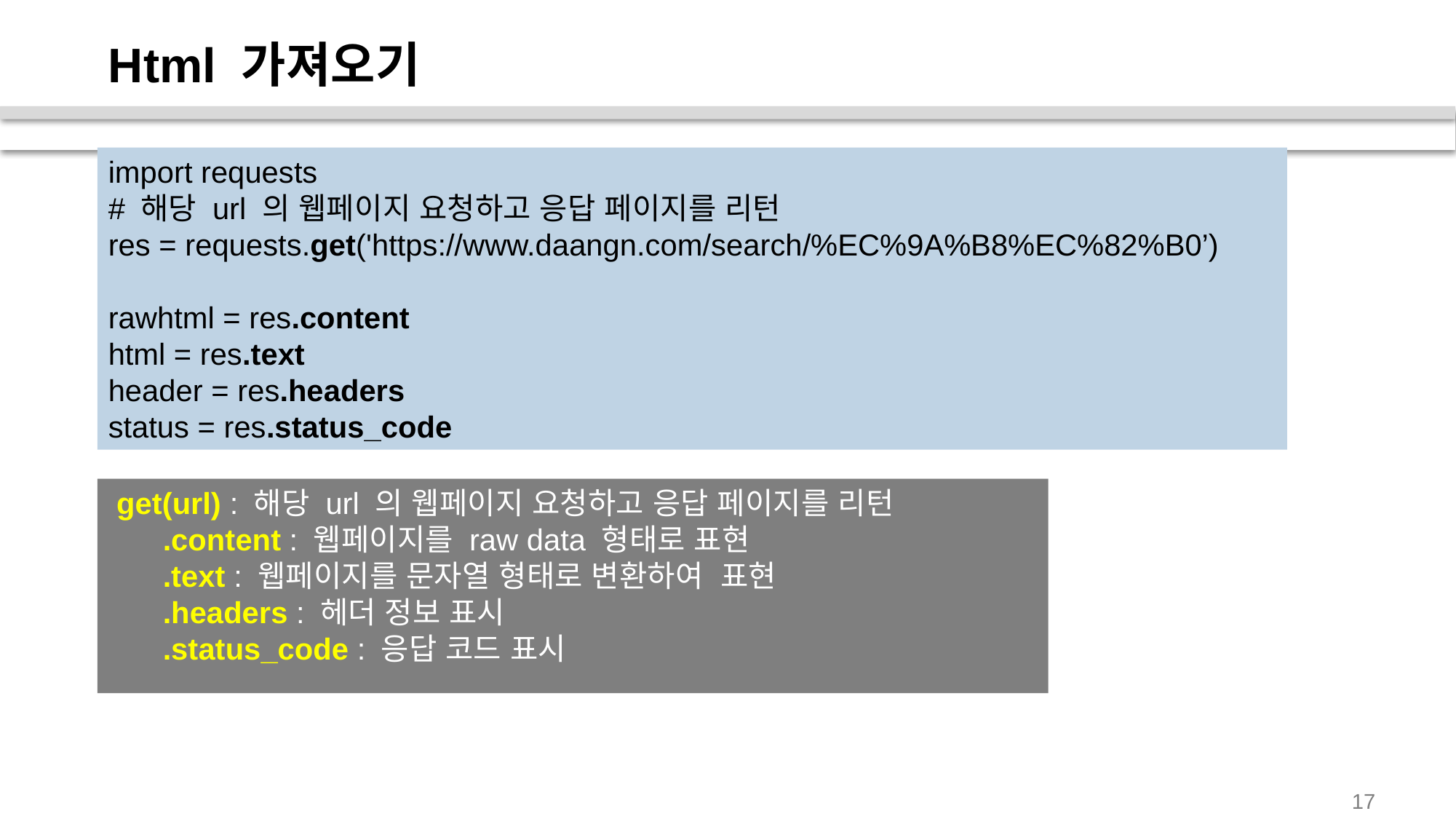

# Html 가져오기
import requests
# 해당 url 의 웹페이지 요청하고 응답 페이지를 리턴
res = requests.get('https://www.daangn.com/search/%EC%9A%B8%EC%82%B0’)

rawhtml = res.content
html = res.text
header = res.headers
status = res.status_code
 get(url) : 해당 url 의 웹페이지 요청하고 응답 페이지를 리턴
.content : 웹페이지를 raw data 형태로 표현
.text : 웹페이지를 문자열 형태로 변환하여  표현
.headers : 헤더 정보 표시
.status_code : 응답 코드 표시